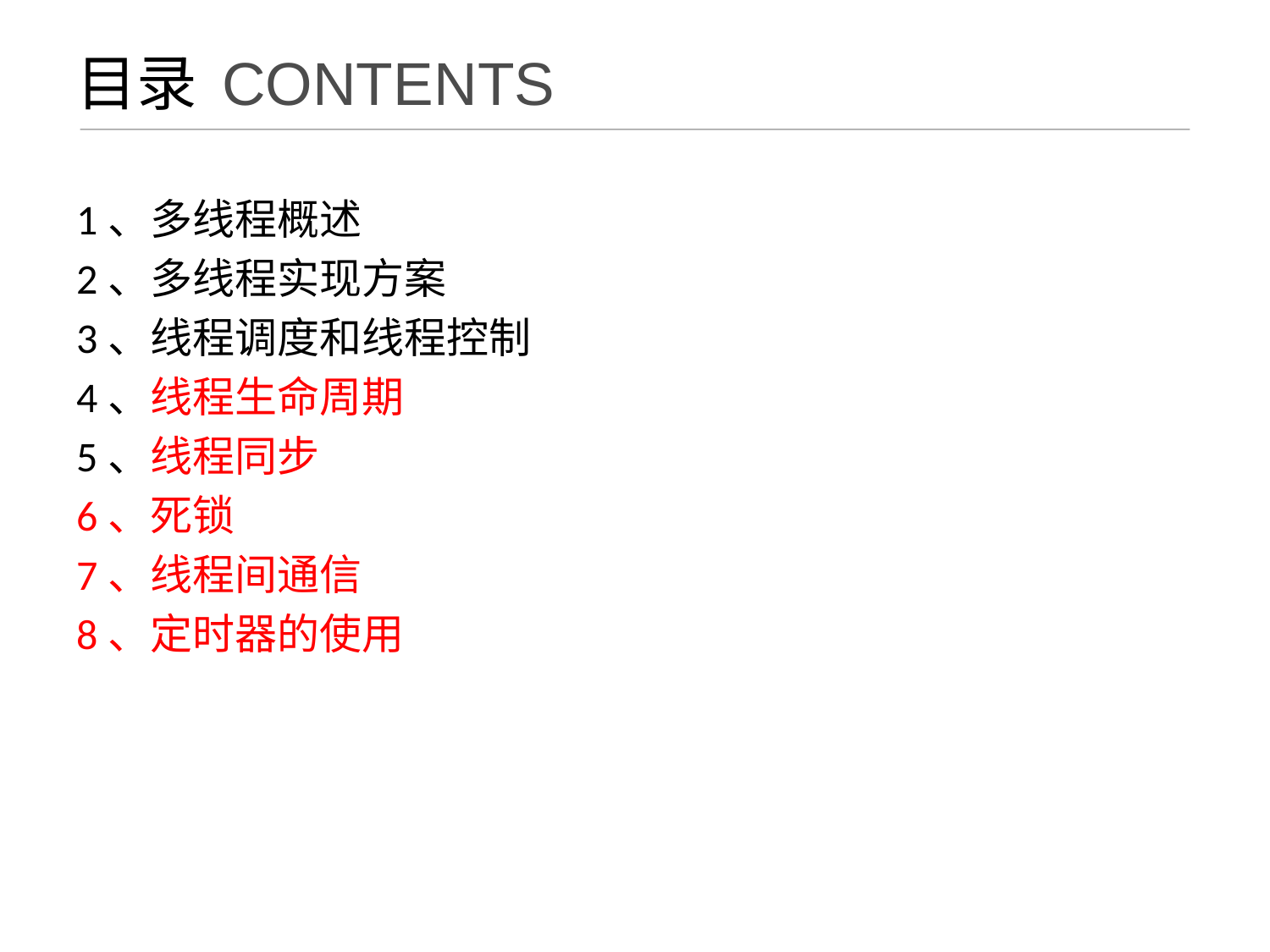

# 目录 CONTENTS

1、多线程概述
2、多线程实现方案
3、线程调度和线程控制
4、线程生命周期
5、线程同步
6、死锁
7、线程间通信
8、定时器的使用